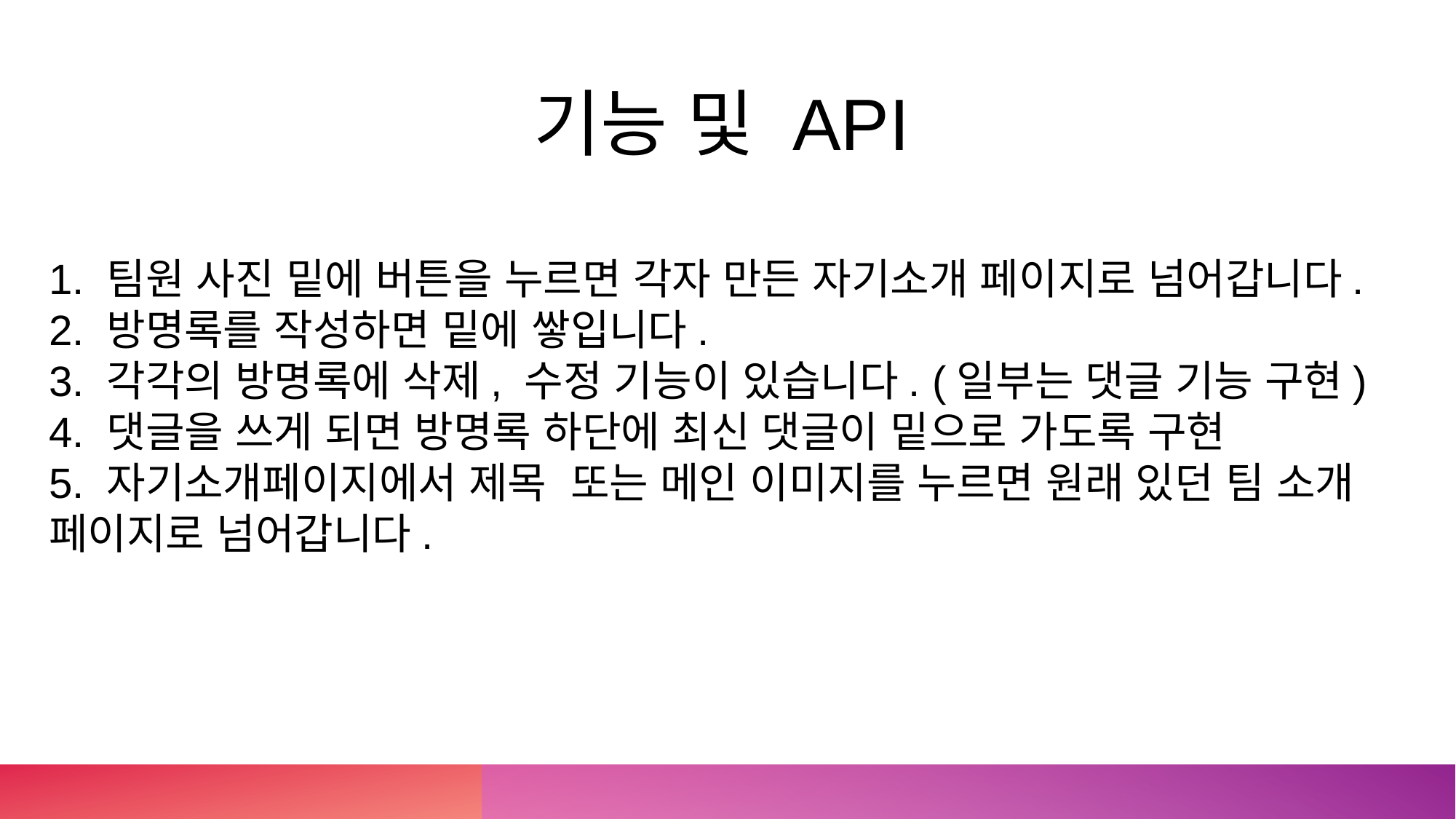

기능 및 API

1. 팀원 사진 밑에 버튼을 누르면 각자 만든 자기소개 페이지로 넘어갑니다.
2. 방명록를 작성하면 밑에 쌓입니다.
3. 각각의 방명록에 삭제, 수정 기능이 있습니다. (일부는 댓글 기능 구현)
4. 댓글을 쓰게 되면 방명록 하단에 최신 댓글이 밑으로 가도록 구현
5. 자기소개페이지에서 제목  또는 메인 이미지를 누르면 원래 있던 팀 소개 페이지로 넘어갑니다.